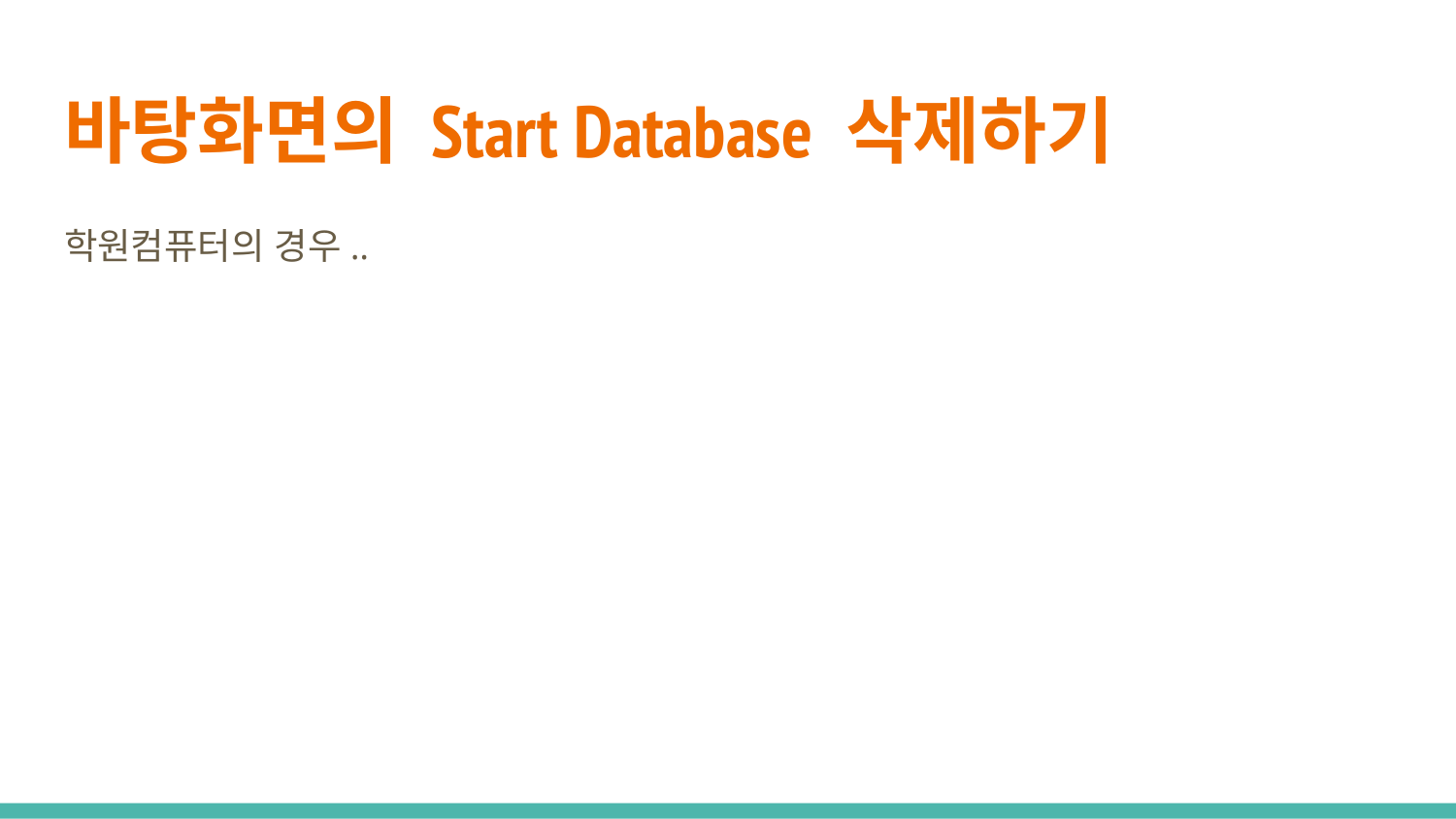

# 바탕화면의 Start Database 삭제하기
학원컴퓨터의 경우..